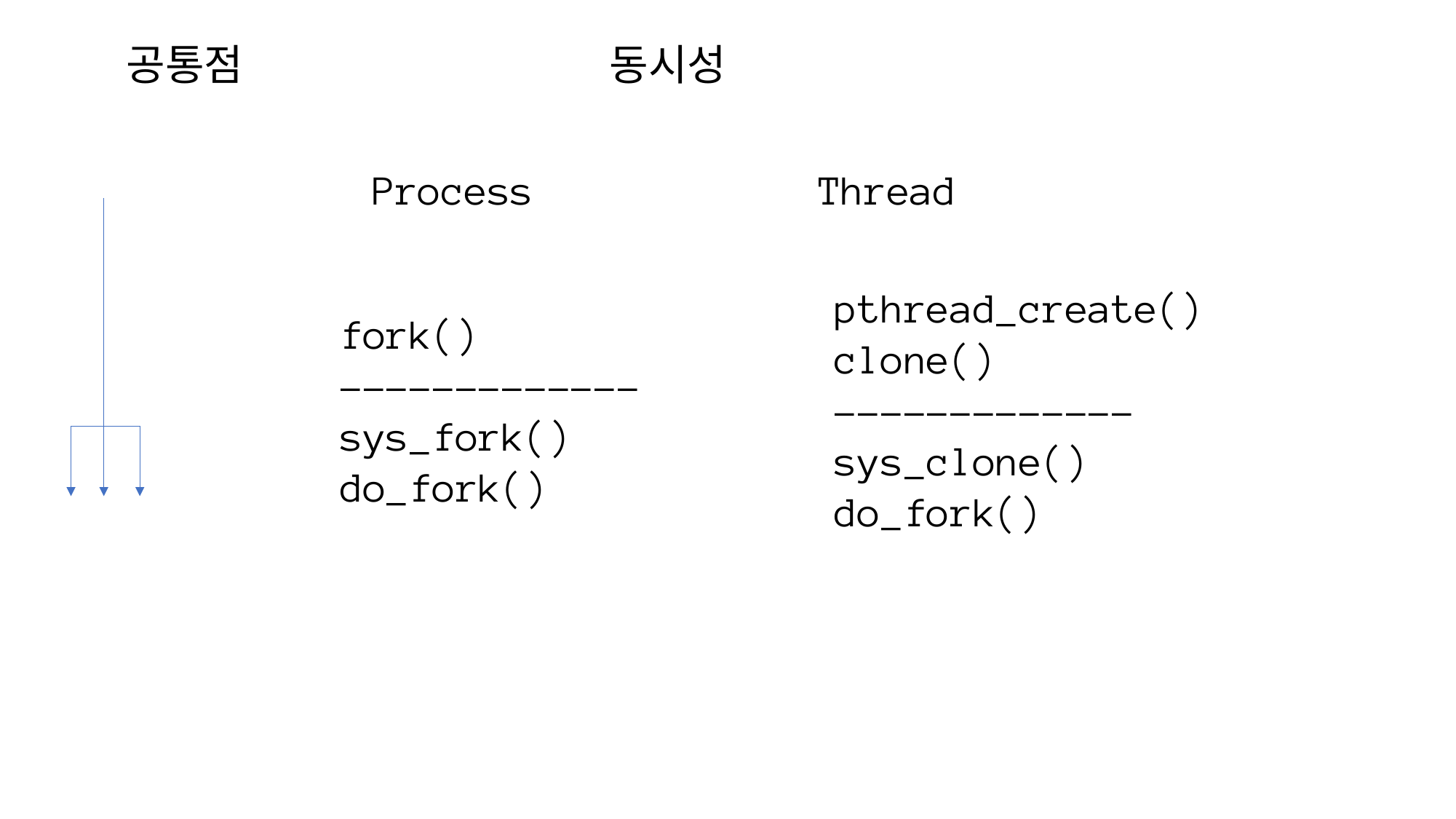

공통점
동시성
Process
Thread
pthread_create()
clone()
-------------
sys_clone()
do_fork()
fork()
-------------
sys_fork()
do_fork()